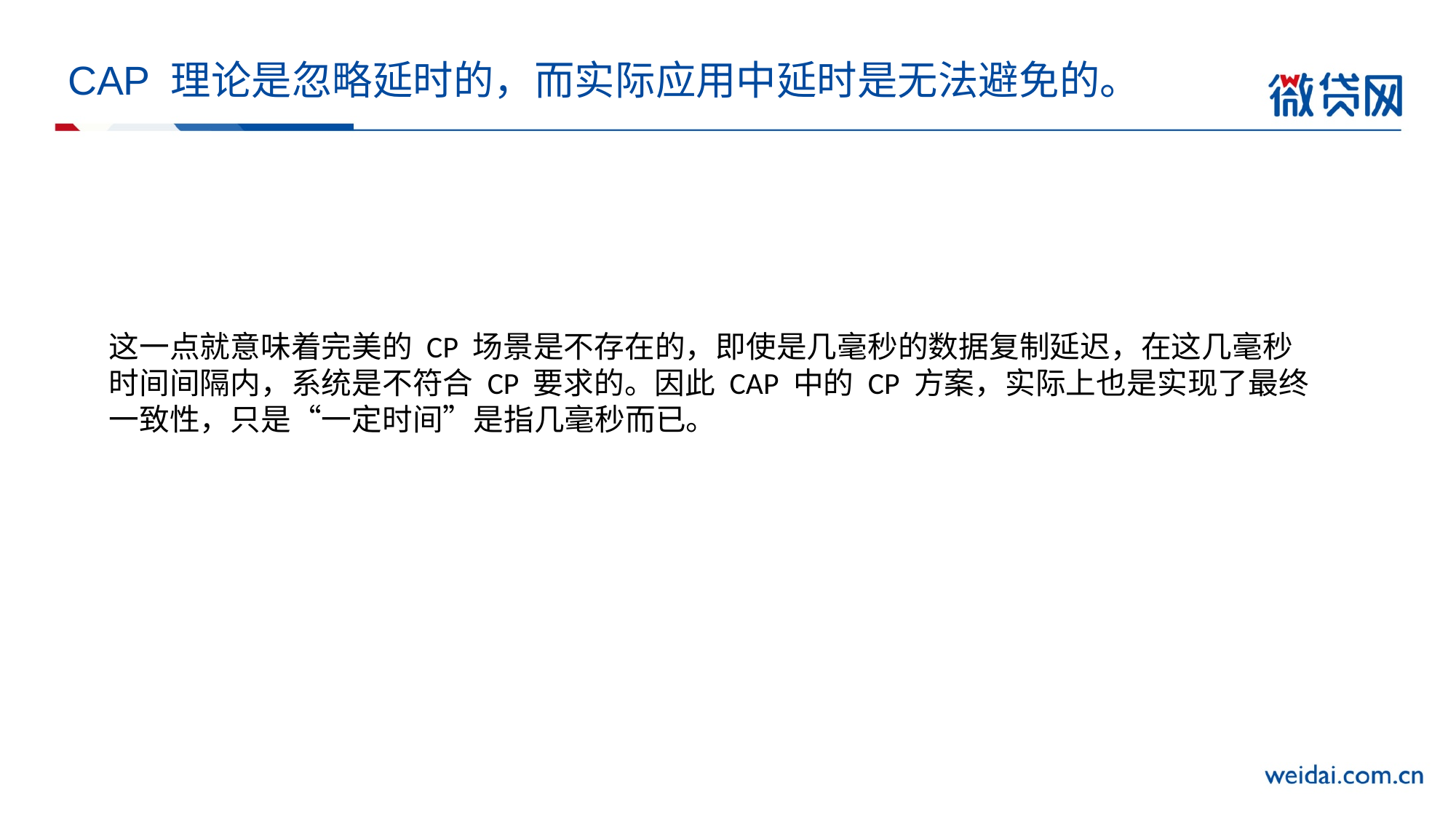

# CAP 理论是忽略延时的，而实际应用中延时是无法避免的。
这一点就意味着完美的 CP 场景是不存在的，即使是几毫秒的数据复制延迟，在这几毫秒时间间隔内，系统是不符合 CP 要求的。因此 CAP 中的 CP 方案，实际上也是实现了最终一致性，只是“一定时间”是指几毫秒而已。